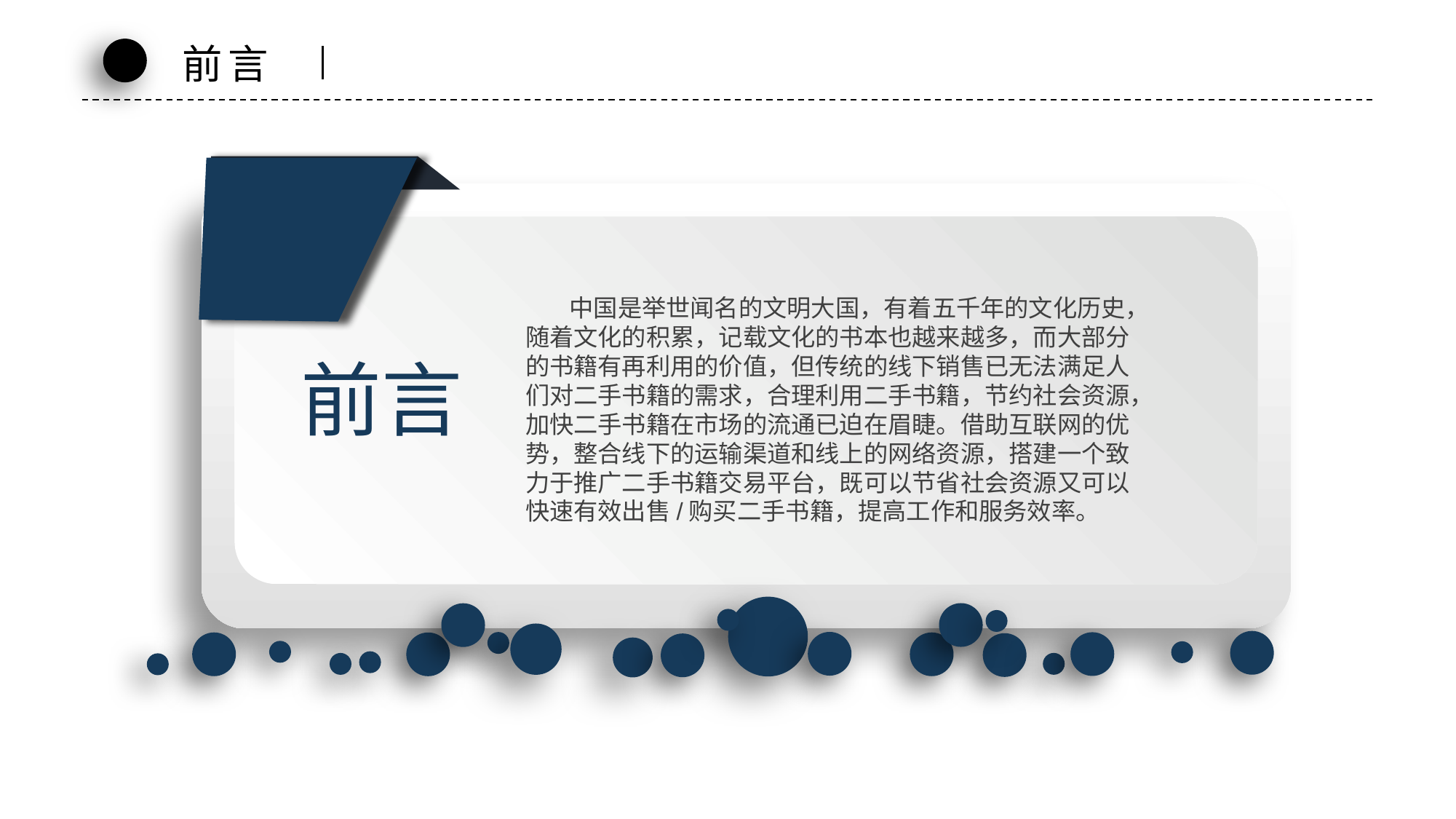

前言

       中国是举世闻名的文明大国，有着五千年的文化历史，随着文化的积累，记载文化的书本也越来越多，而大部分的书籍有再利用的价值，但传统的线下销售已无法满足人们对二手书籍的需求，合理利用二手书籍，节约社会资源，加快二手书籍在市场的流通已迫在眉睫。借助互联网的优势，整合线下的运输渠道和线上的网络资源，搭建一个致力于推广二手书籍交易平台，既可以节省社会资源又可以快速有效出售/购买二手书籍，提高工作和服务效率。
前言